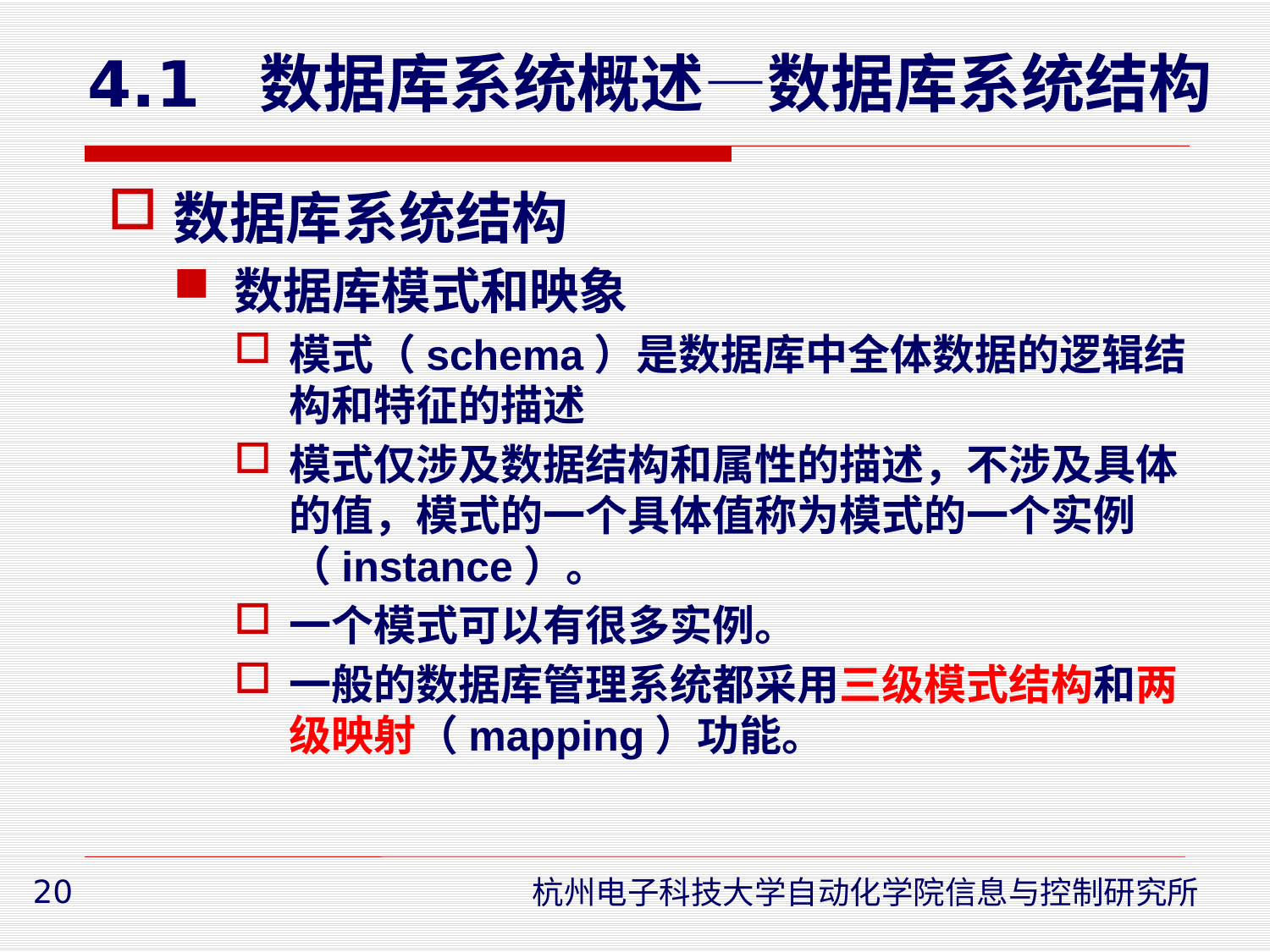

# 4.1  数据库系统概述—数据库系统结构
数据库系统结构
数据库模式和映象
模式（schema）是数据库中全体数据的逻辑结构和特征的描述
模式仅涉及数据结构和属性的描述，不涉及具体的值，模式的一个具体值称为模式的一个实例（instance）。
一个模式可以有很多实例。
一般的数据库管理系统都采用三级模式结构和两级映射（mapping）功能。